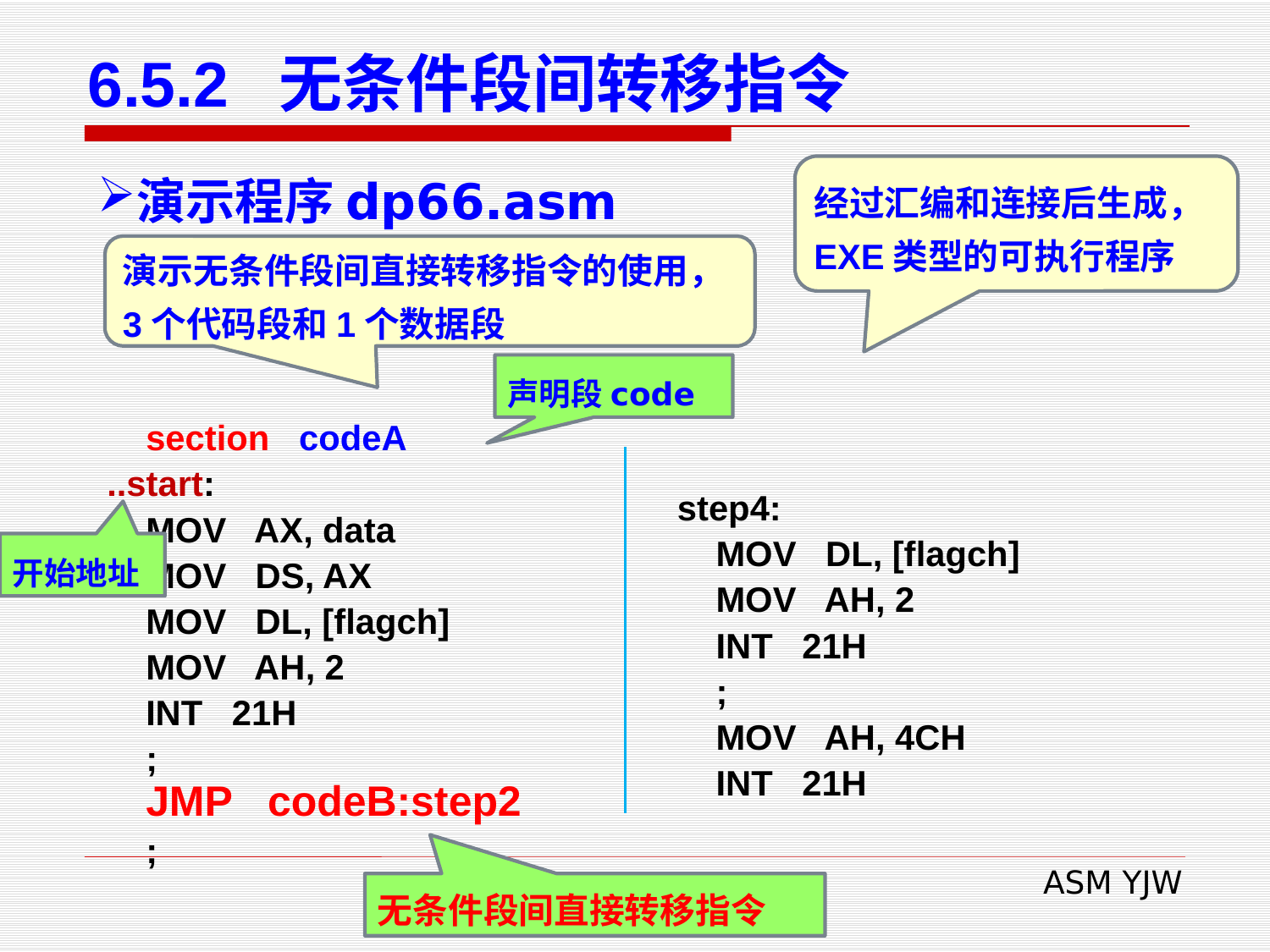

# 6.5.2  无条件段间转移指令
演示程序dp66.asm
经过汇编和连接后生成，
EXE类型的可执行程序
演示无条件段间直接转移指令的使用，
3个代码段和1个数据段
声明段code
    section   codeA
..start:
    MOV   AX, data
    MOV   DS, AX
    MOV   DL, [flagch]
    MOV   AH, 2
    INT   21H
    ;
    JMP   codeB:step2
    ;
step4:
    MOV   DL, [flagch]
    MOV   AH, 2
    INT   21H
    ;
    MOV   AH, 4CH
    INT   21H
开始地址
无条件段间直接转移指令